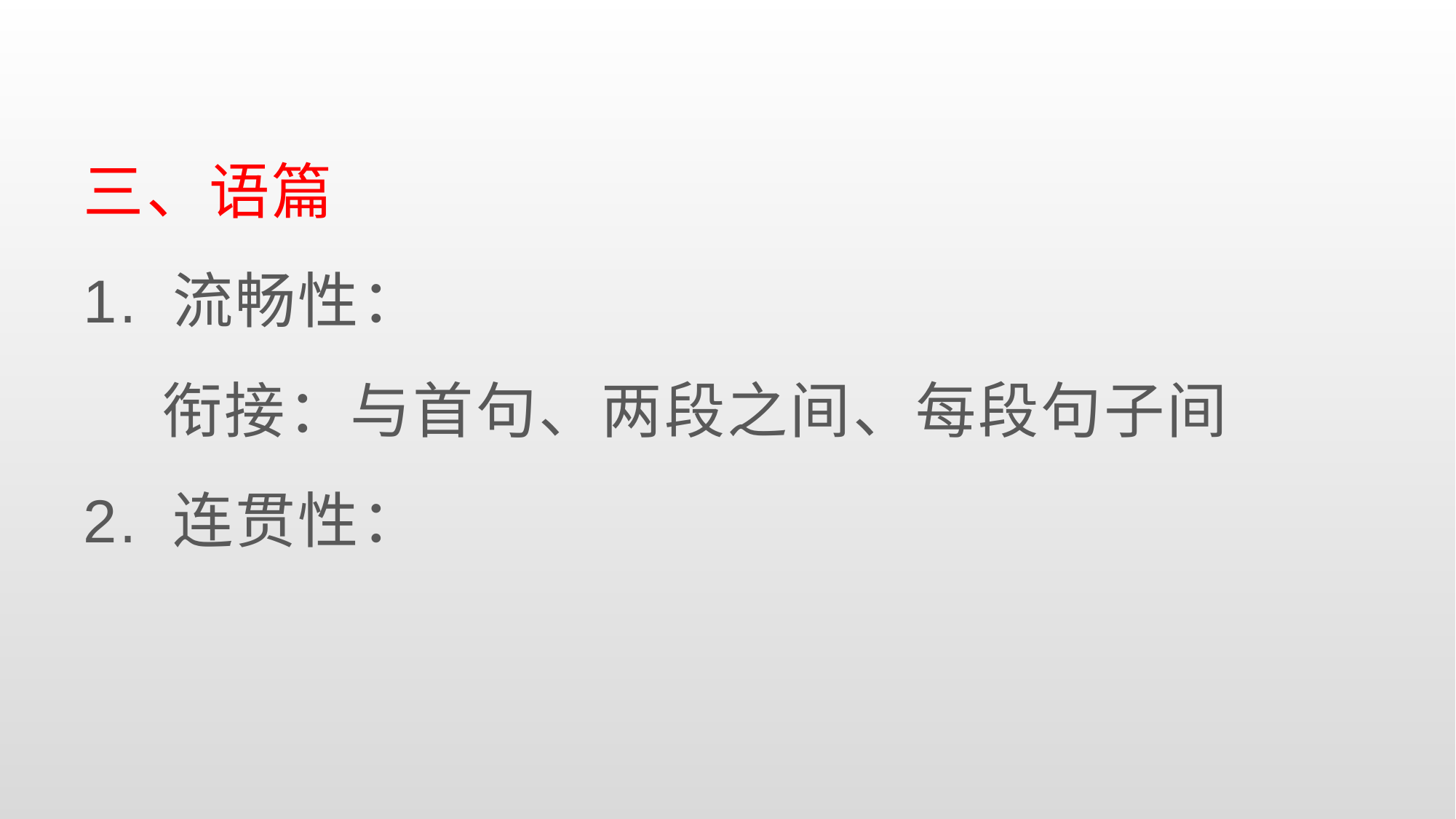

#
三、语篇
1. 流畅性：
    衔接：与首句、两段之间、每段句子间
2. 连贯性：